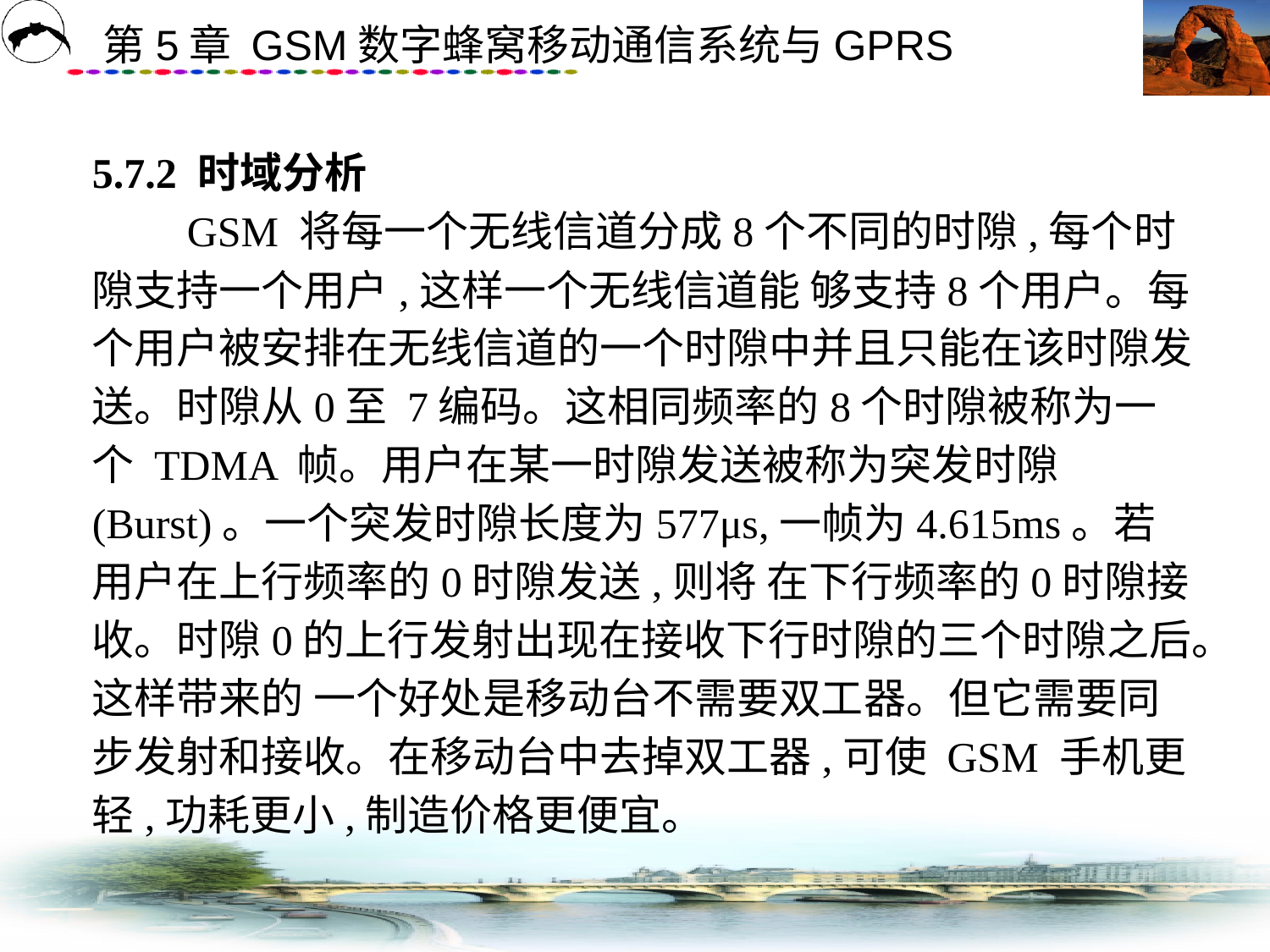

# 5.7.2 时域分析 　　GSM 将每一个无线信道分成8个不同的时隙,每个时隙支持一个用户,这样一个无线信道能 够支持8个用户。每个用户被安排在无线信道的一个时隙中并且只能在该时隙发送。时隙从0至 7编码。这相同频率的8个时隙被称为一个 TDMA 帧。用户在某一时隙发送被称为突发时隙 (Burst)。一个突发时隙长度为577μs,一帧为4.615ms。若用户在上行频率的0时隙发送,则将 在下行频率的0时隙接收。时隙0的上行发射出现在接收下行时隙的三个时隙之后。这样带来的 一个好处是移动台不需要双工器。但它需要同步发射和接收。在移动台中去掉双工器,可使 GSM 手机更轻,功耗更小,制造价格更便宜。